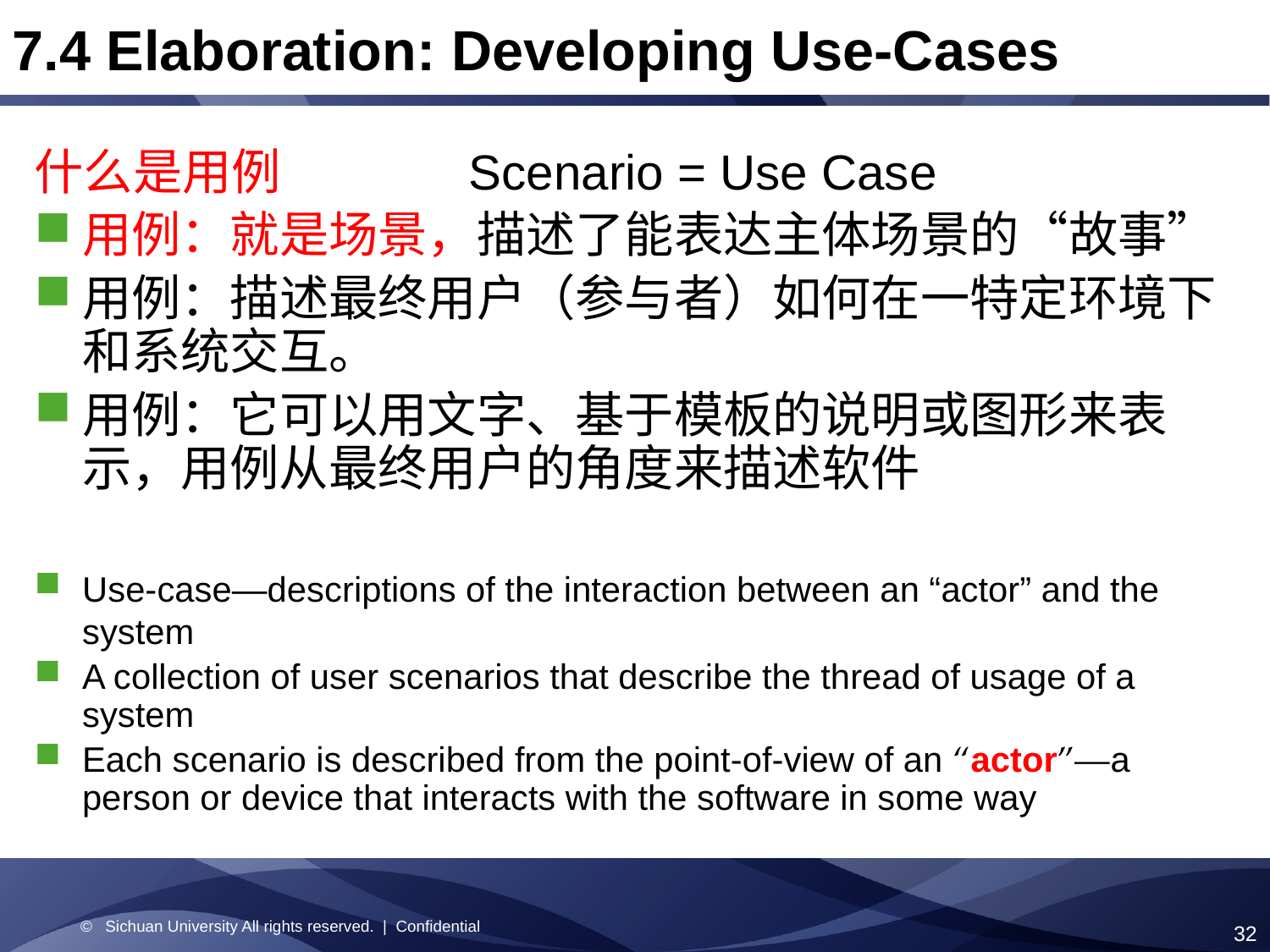

7.4 Elaboration: Developing Use-Cases
什么是用例                Scenario = Use Case
用例：就是场景，描述了能表达主体场景的“故事”
用例：描述最终用户（参与者）如何在一特定环境下和系统交互。
用例：它可以用文字、基于模板的说明或图形来表示，用例从最终用户的角度来描述软件

Use-case—descriptions of the interaction between an “actor” and the system
A collection of user scenarios that describe the thread of usage of a system
Each scenario is described from the point-of-view of an “actor”—a person or device that interacts with the software in some way

©   Sichuan University All rights reserved.  |  Confidential
32